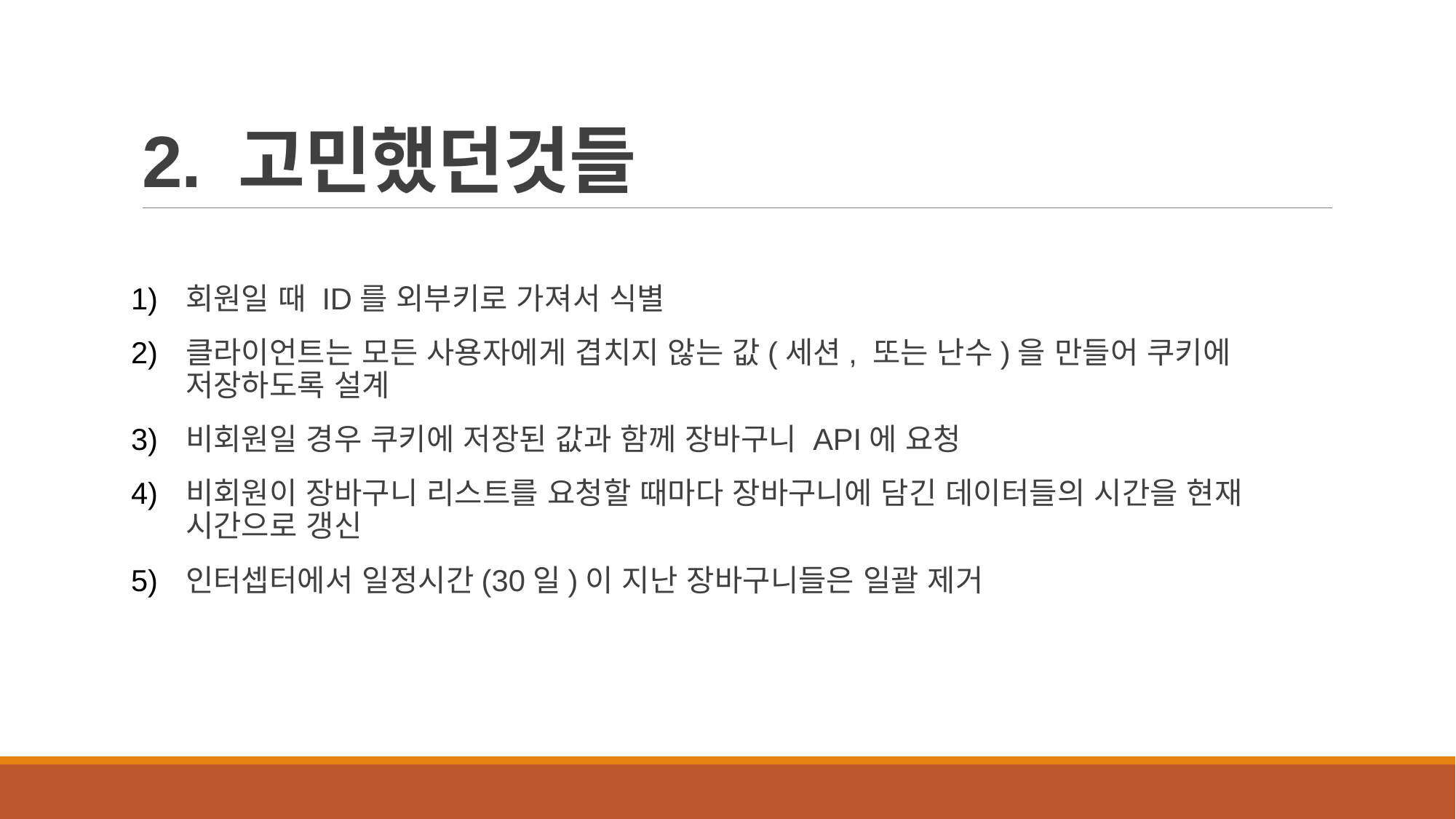

# 2. 고민했던것들

회원일 때 ID를 외부키로 가져서 식별
클라이언트는 모든 사용자에게 겹치지 않는 값(세션, 또는 난수)을 만들어 쿠키에 저장하도록 설계
비회원일 경우 쿠키에 저장된 값과 함께 장바구니 API에 요청
비회원이 장바구니 리스트를 요청할 때마다 장바구니에 담긴 데이터들의 시간을 현재 시간으로 갱신
인터셉터에서 일정시간(30일)이 지난 장바구니들은 일괄 제거